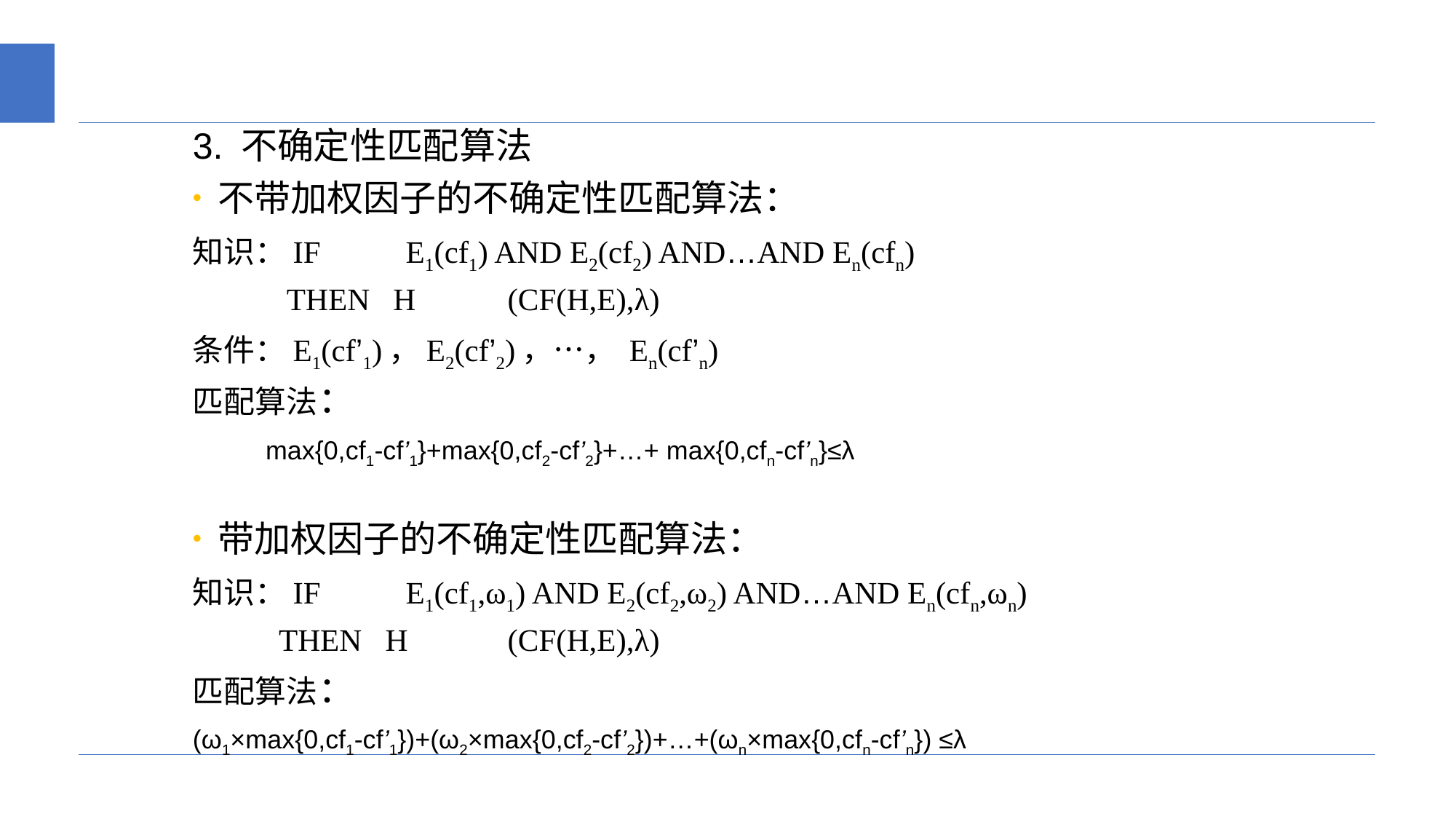

#

3. 不确定性匹配算法
不带加权因子的不确定性匹配算法：
知识：IF	E1(cf1) AND E2(cf2) AND…AND En(cfn)
            THEN   H	 (CF(H,E),λ)
条件：E1(cf’1)，E2(cf’2)，…， En(cf’n)
匹配算法：
          max{0,cf1-cf’1}+max{0,cf2-cf’2}+…+ max{0,cfn-cf’n}≤λ

带加权因子的不确定性匹配算法：
知识：IF	E1(cf1,ω1) AND E2(cf2,ω2) AND…AND En(cfn,ωn)
           THEN   H	 (CF(H,E),λ)
匹配算法：
(ω1×max{0,cf1-cf’1})+(ω2×max{0,cf2-cf’2})+…+(ωn×max{0,cfn-cf’n}) ≤λ